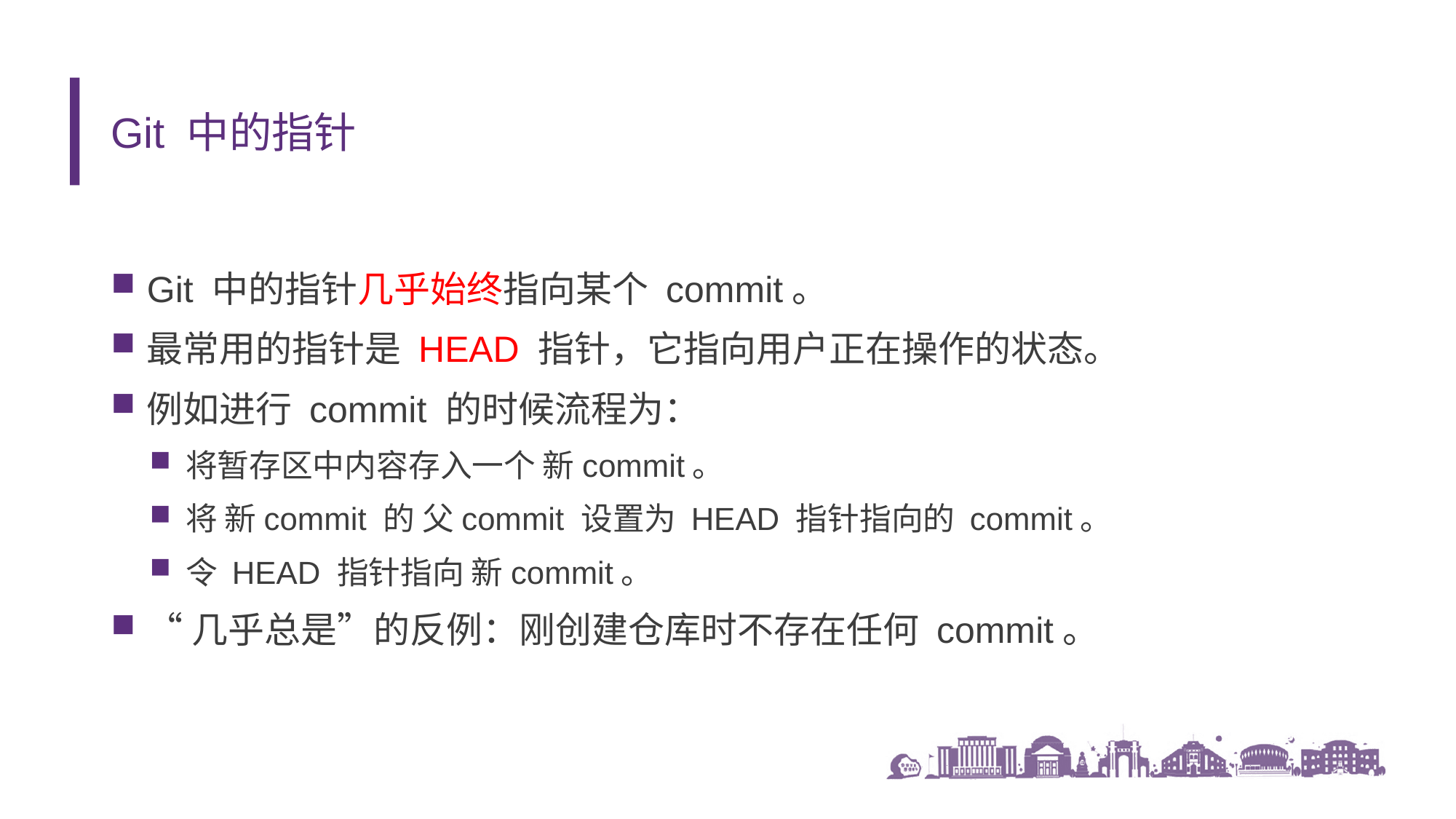

# Git 中的指针
Git 中的指针几乎始终指向某个 commit。
最常用的指针是 HEAD 指针，它指向用户正在操作的状态。
例如进行 commit 的时候流程为：
将暂存区中内容存入一个 新commit。
将 新commit 的 父commit 设置为 HEAD 指针指向的 commit。
令 HEAD 指针指向 新commit。
“几乎总是”的反例：刚创建仓库时不存在任何 commit。